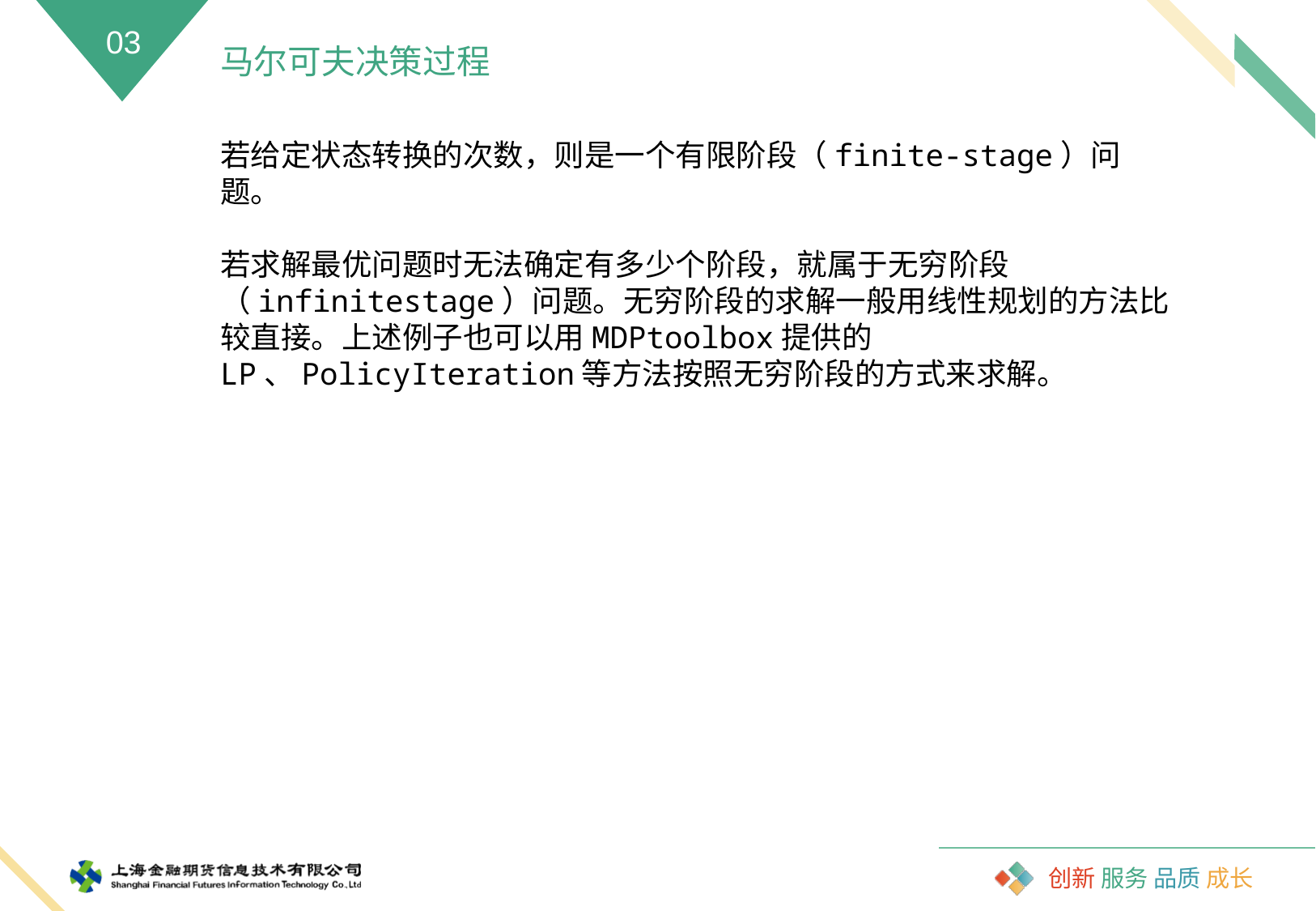

03
马尔可夫决策过程
若给定状态转换的次数，则是一个有限阶段（finite-stage）问题。

若求解最优问题时无法确定有多少个阶段，就属于无穷阶段（infinitestage）问题。无穷阶段的求解一般用线性规划的方法比较直接。上述例子也可以用MDPtoolbox提供的LP、PolicyIteration等方法按照无穷阶段的方式来求解。